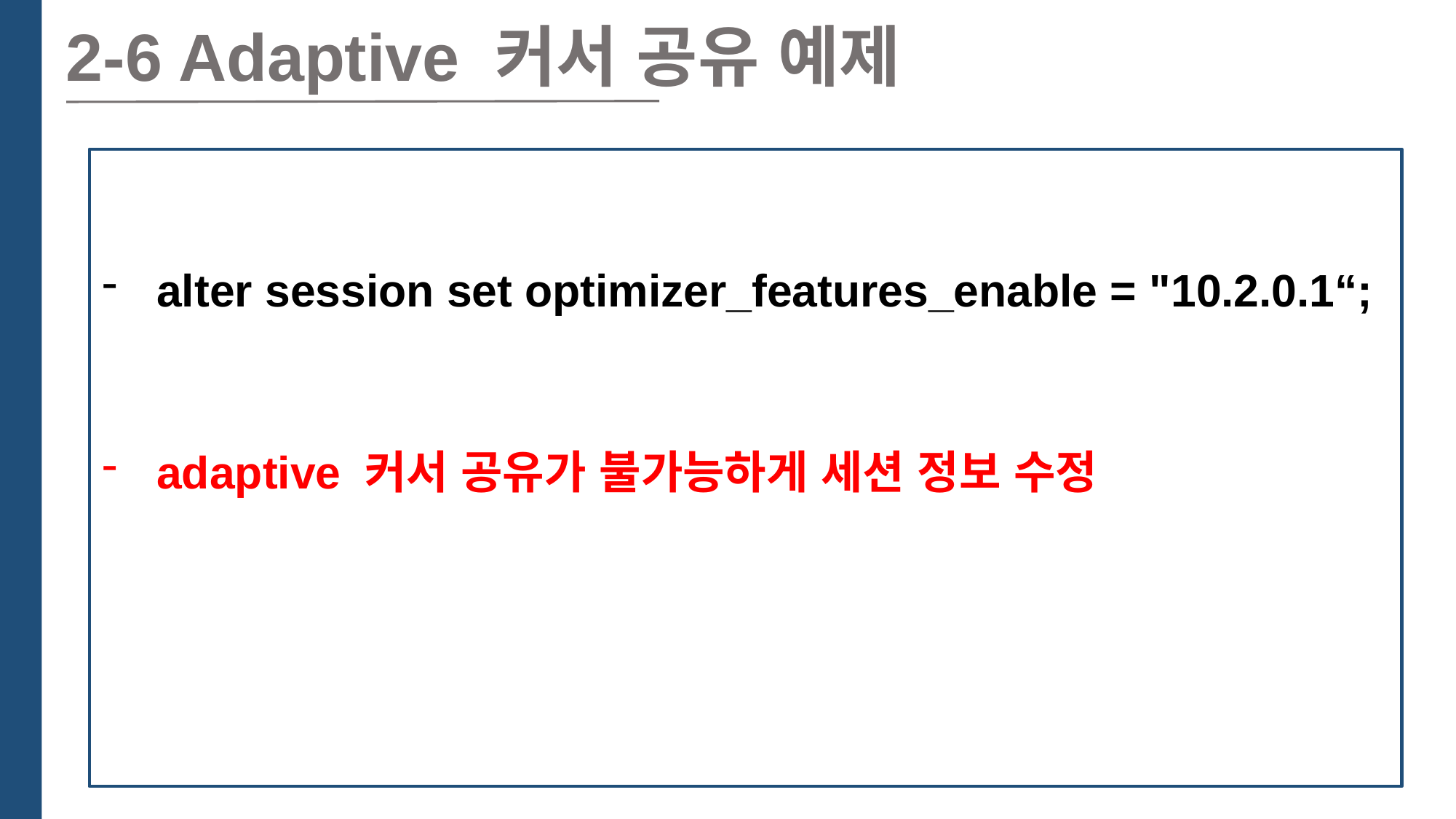

2-6 Adaptive 커서 공유 예제

alter session set optimizer_features_enable = "10.2.0.1“;

adaptive 커서 공유가 불가능하게 세션 정보 수정